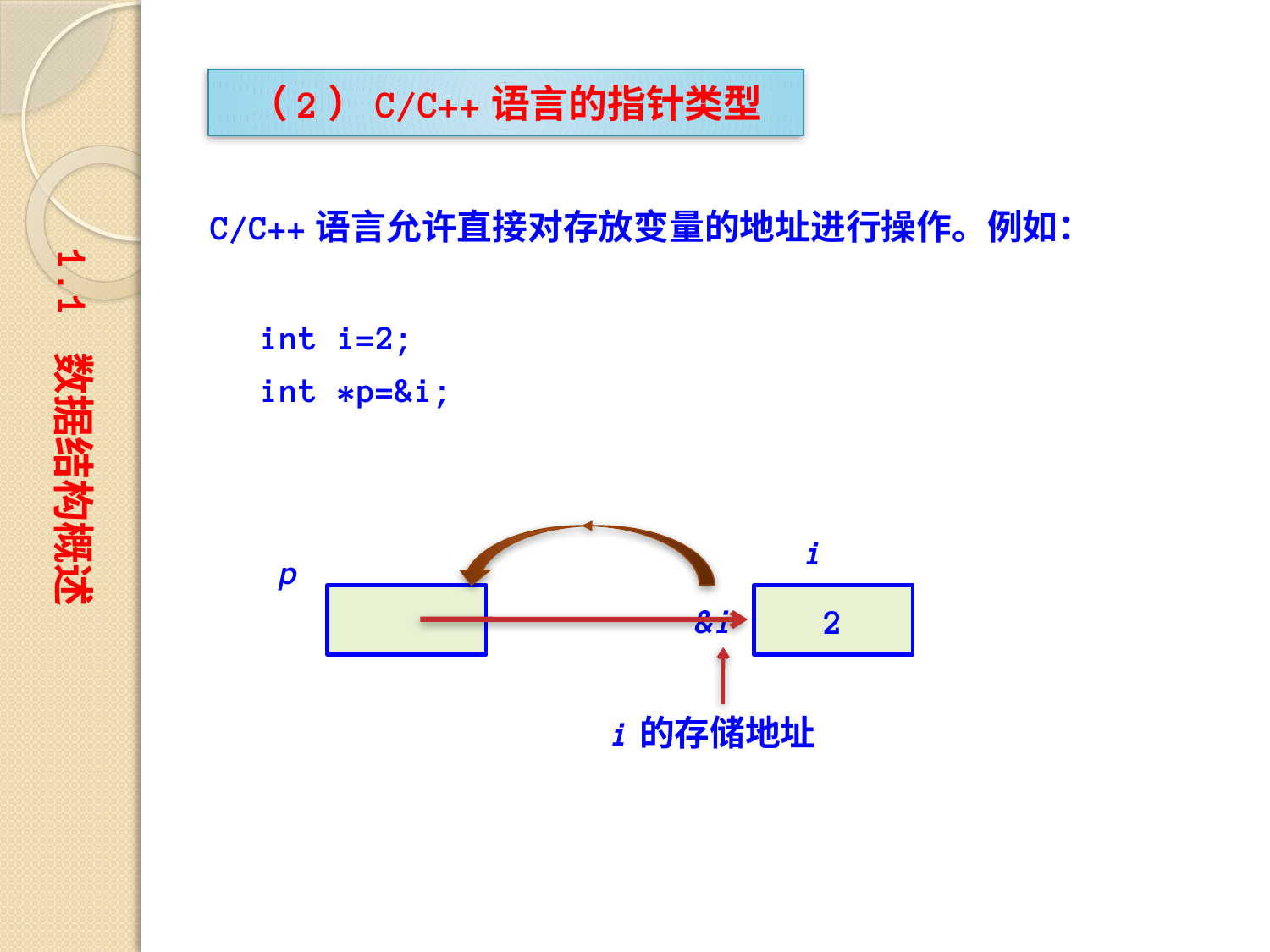

（2）C/C++语言的指针类型
C/C++语言允许直接对存放变量的地址进行操作。例如：
1.1 数据结构概述
int i=2;
int *p=&i;
i

p

2
&i
i的存储地址